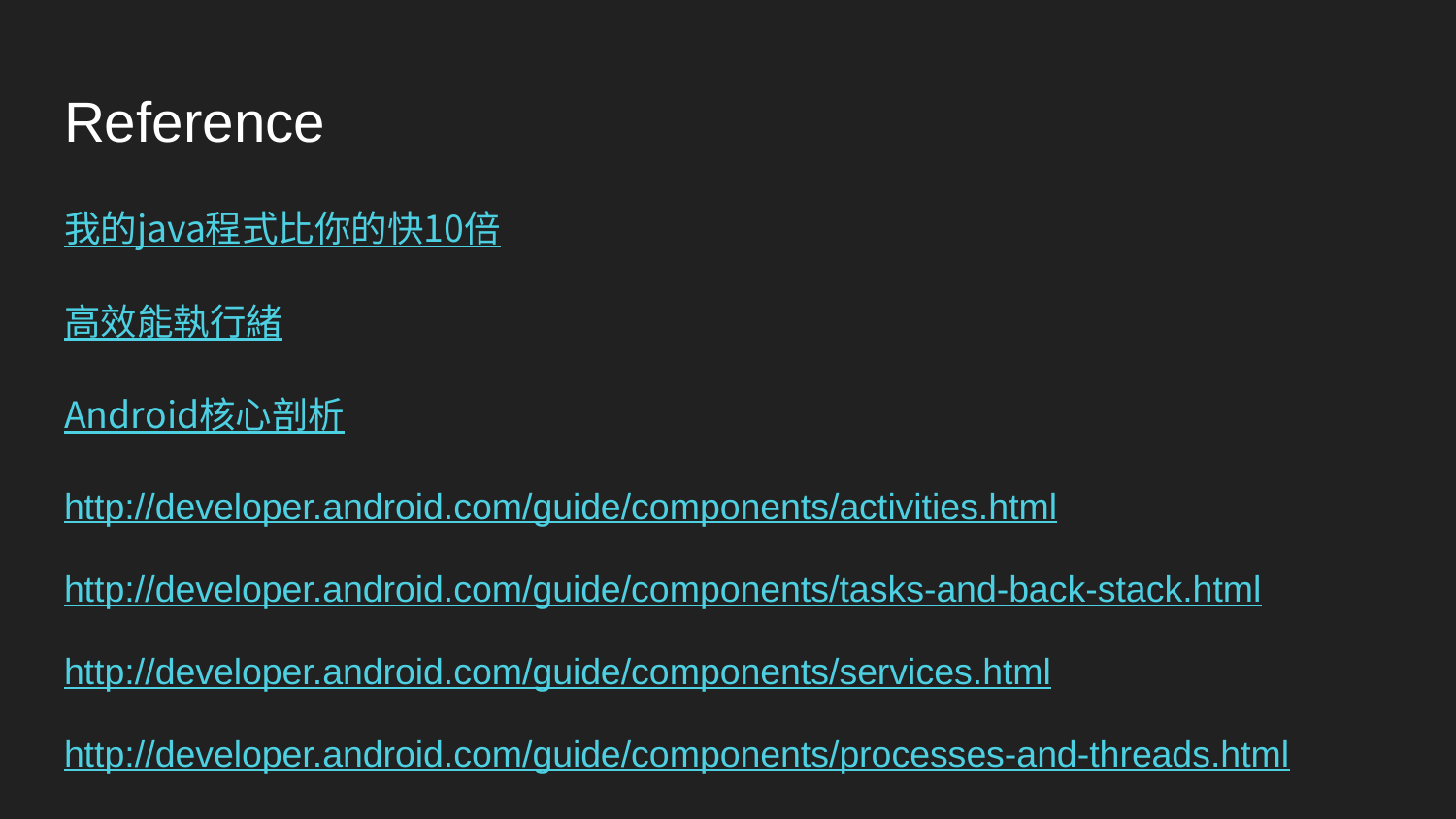

# Reference
我的java程式比你的快10倍
高效能執行緒
Android核心剖析
http://developer.android.com/guide/components/activities.html
http://developer.android.com/guide/components/tasks-and-back-stack.html
http://developer.android.com/guide/components/services.html
http://developer.android.com/guide/components/processes-and-threads.html